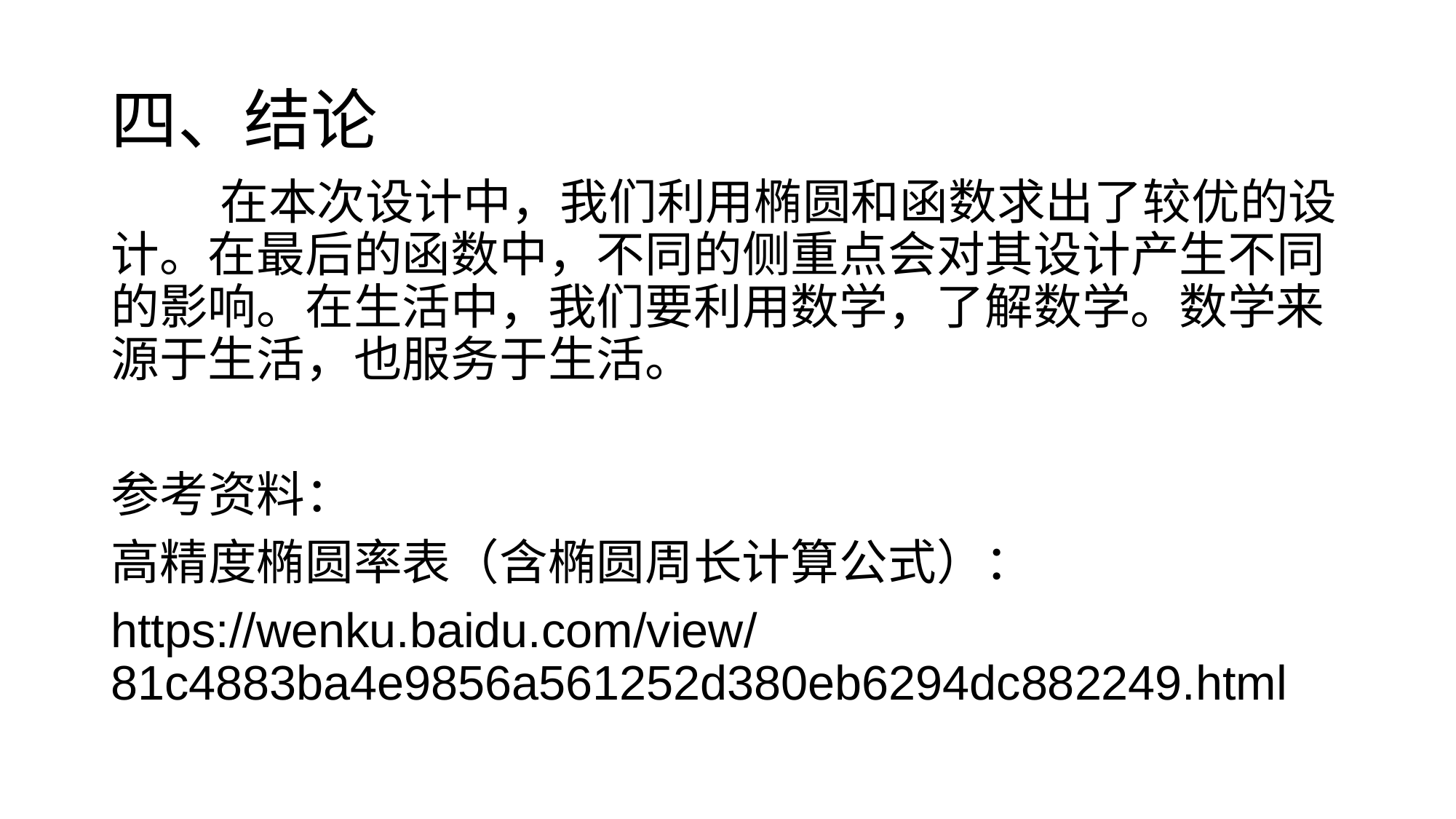

# 四、结论
	在本次设计中，我们利用椭圆和函数求出了较优的设计。在最后的函数中，不同的侧重点会对其设计产生不同的影响。在生活中，我们要利用数学，了解数学。数学来源于生活，也服务于生活。

参考资料：
高精度椭圆率表（含椭圆周长计算公式）：
https://wenku.baidu.com/view/81c4883ba4e9856a561252d380eb6294dc882249.html